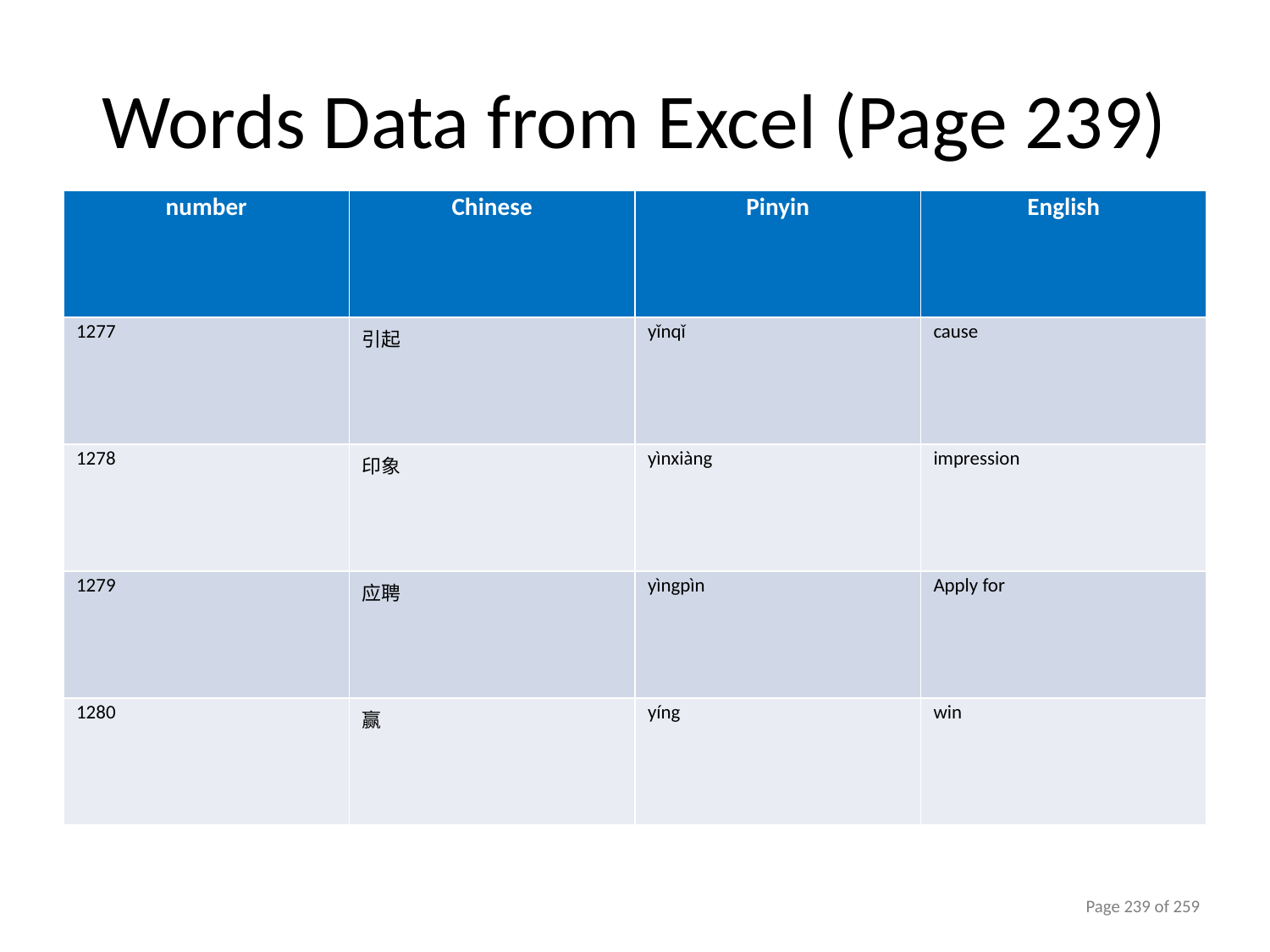

# Words Data from Excel (Page 239)
| number | Chinese | Pinyin | English |
| --- | --- | --- | --- |
| 1277 | 引起 | yǐnqǐ | cause |
| 1278 | 印象 | yìnxiàng | impression |
| 1279 | 应聘 | yìngpìn | Apply for |
| 1280 | 赢 | yíng | win |

Page 239 of 259